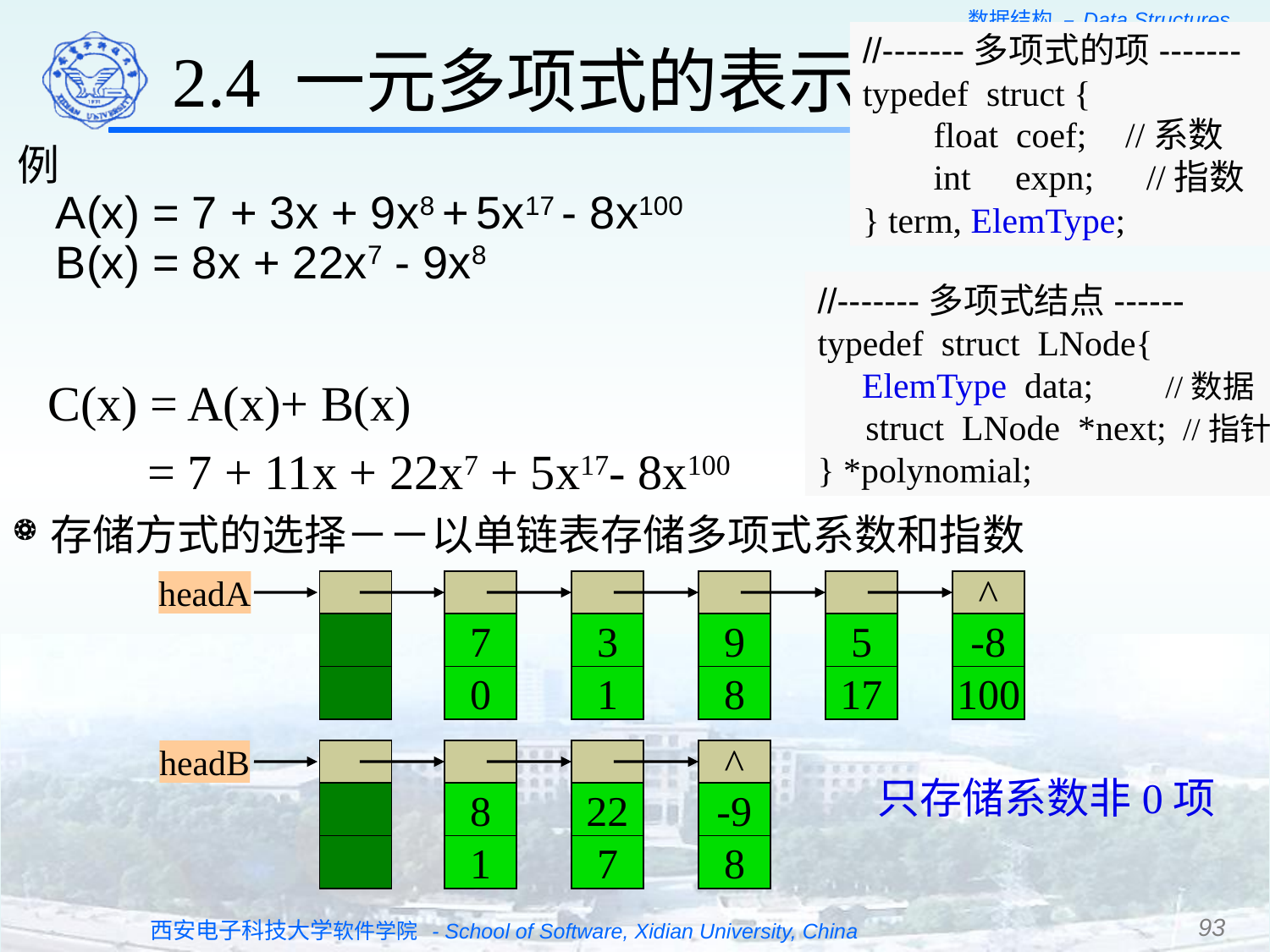

2.4 一元多项式的表示及相加
//-------多项式的项-------
typedef  struct {
        float  coef;	 //系数
        int     expn;　//指数
} term, ElemType;
例
   A(x) = 7 + 3x + 9x8 + 5x17 - 8x100
   B(x) = 8x + 22x7 - 9x8
//-------多项式结点------
typedef  struct  LNode{
     ElemType  data;         //数据
      struct  LNode  *next;  //指针
} *polynomial;
   C(x) = A(x)+ B(x)
      = 7 + 11x + 22x7 + 5x17- 8x100
存储方式的选择－－以单链表存储多项式系数和指数
headA

^

7
3
9
5
-8

0
1
8
17
100
headB

^

8
22
-9

1
7
8
只存储系数非0项
93